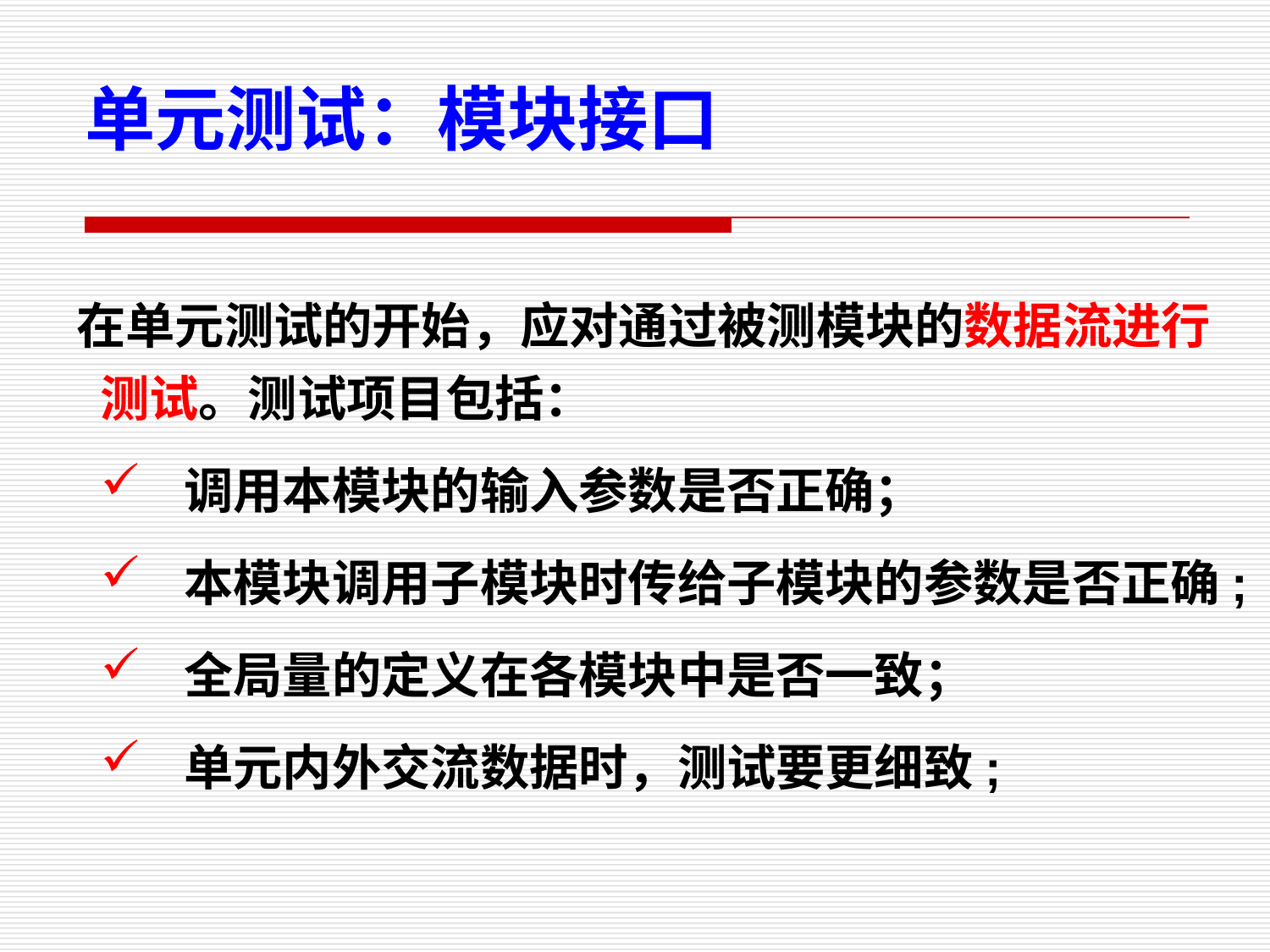

单元测试：模块接口
  在单元测试的开始，应对通过被测模块的数据流进行测试。测试项目包括：
 调用本模块的输入参数是否正确；
 本模块调用子模块时传给子模块的参数是否正确;
 全局量的定义在各模块中是否一致；
 单元内外交流数据时，测试要更细致;